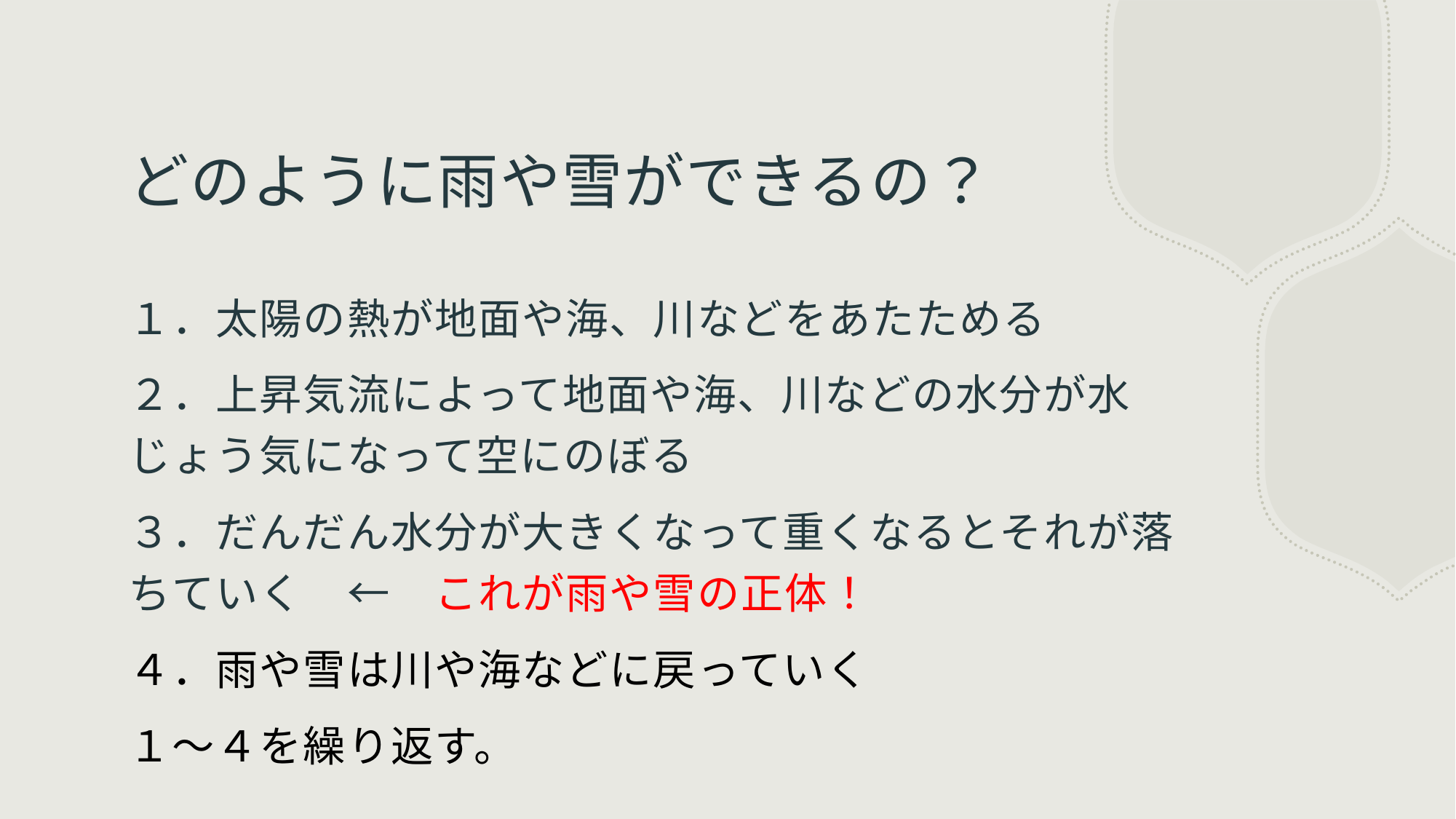

# どのように雨や雪ができるの？
１．太陽の熱が地面や海、川などをあたためる
２．上昇気流によって地面や海、川などの水分が水じょう気になって空にのぼる
３．だんだん水分が大きくなって重くなるとそれが落ちていく　←　これが雨や雪の正体！
４．雨や雪は川や海などに戻っていく
１～４を繰り返す。